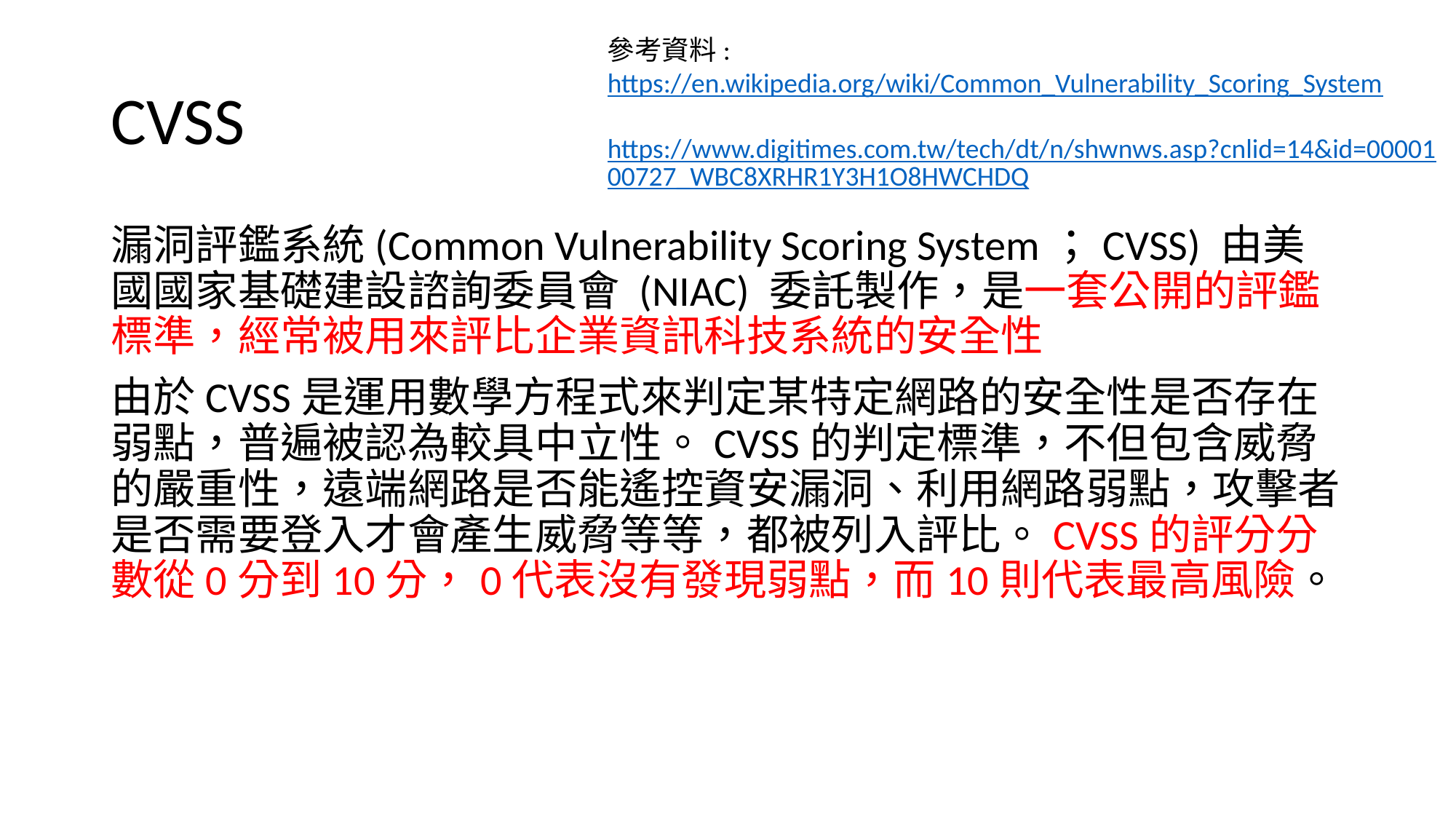

參考資料:
https://en.wikipedia.org/wiki/Common_Vulnerability_Scoring_System

https://www.digitimes.com.tw/tech/dt/n/shwnws.asp?cnlid=14&id=0000100727_WBC8XRHR1Y3H1O8HWCHDQ
# CVSS
漏洞評鑑系統(Common Vulnerability Scoring System；CVSS) 由美國國家基礎建設諮詢委員會 (NIAC) 委託製作，是一套公開的評鑑標準，經常被用來評比企業資訊科技系統的安全性
由於CVSS是運用數學方程式來判定某特定網路的安全性是否存在弱點，普遍被認為較具中立性。CVSS的判定標準，不但包含威脅的嚴重性，遠端網路是否能遙控資安漏洞、利用網路弱點，攻擊者是否需要登入才會產生威脅等等，都被列入評比。CVSS的評分分數從0分到10分，0代表沒有發現弱點，而10則代表最高風險。